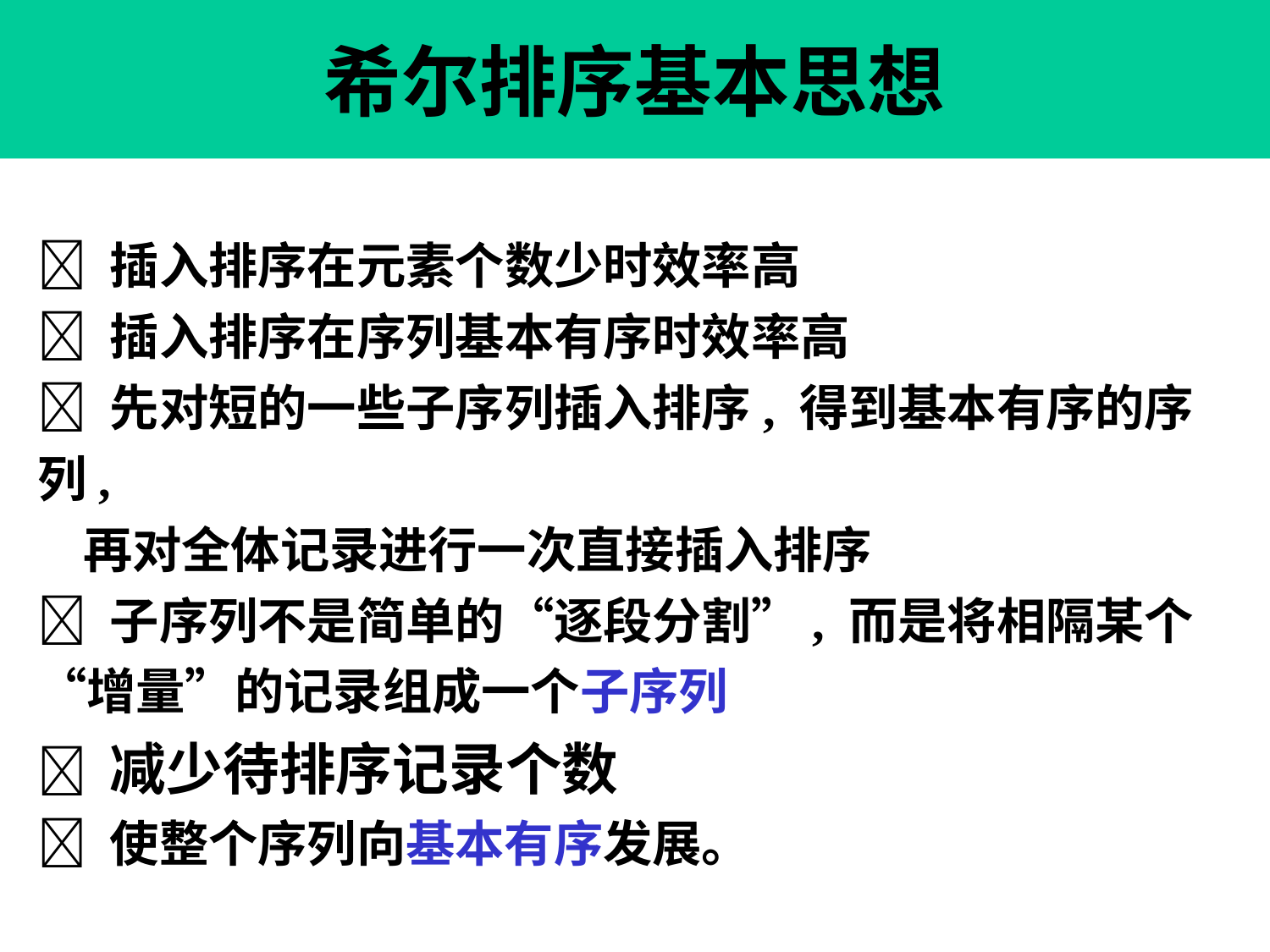

第 40 页
# 希尔排序基本思想
• 插入排序在元素个数少时效率高
• 插入排序在序列基本有序时效率高
• 先对短的一些子序列插入排序, 得到基本有序的序列,
   再对全体记录进行一次直接插入排序
• 子序列不是简单的“逐段分割”, 而是将相隔某个“增量”的记录组成一个子序列
• 减少待排序记录个数
• 使整个序列向基本有序发展。